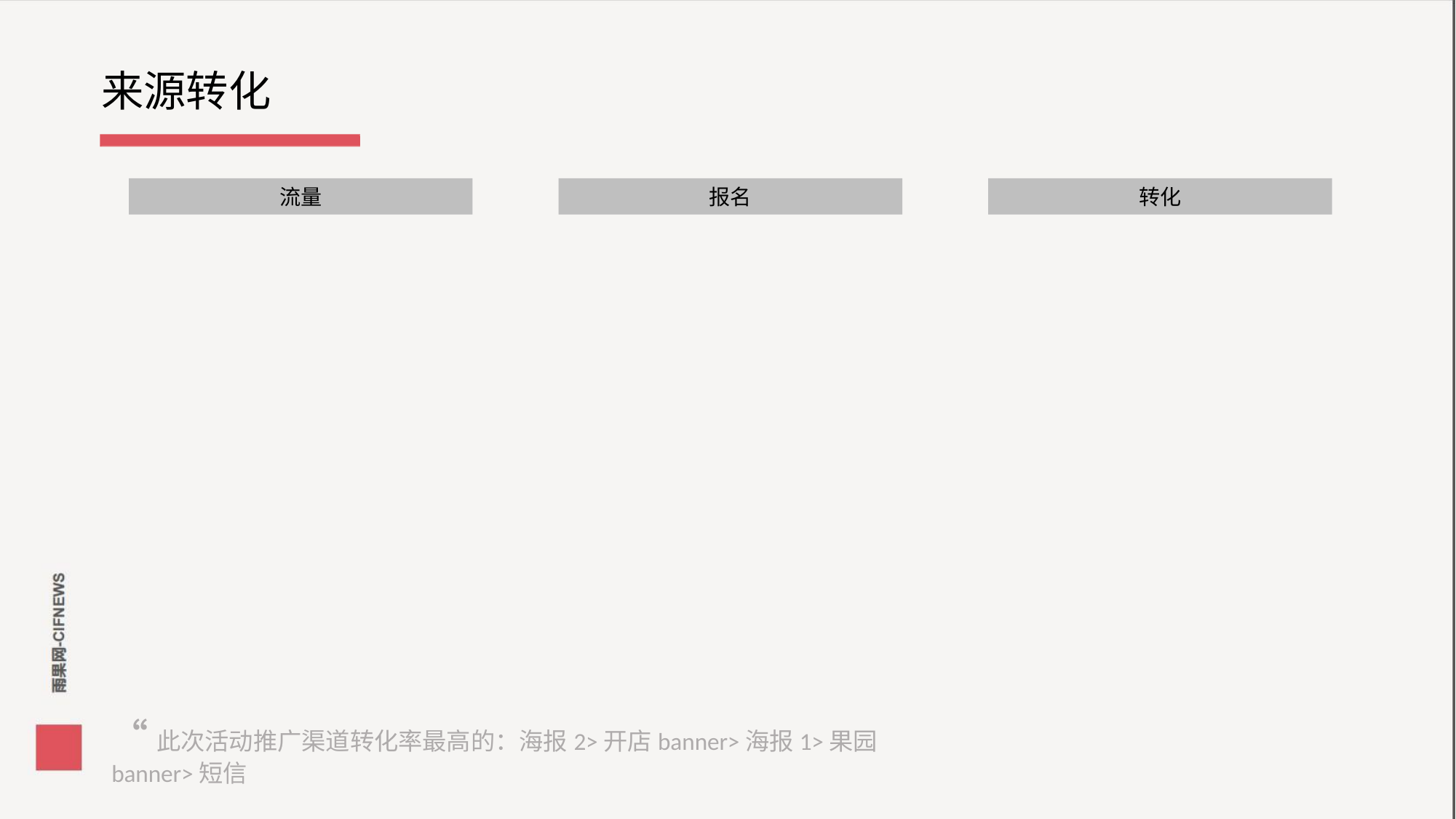

来源转化

流量
报名
转化
“此次活动推广渠道转化率最高的：海报2>开店banner>海报1>果园banner>短信